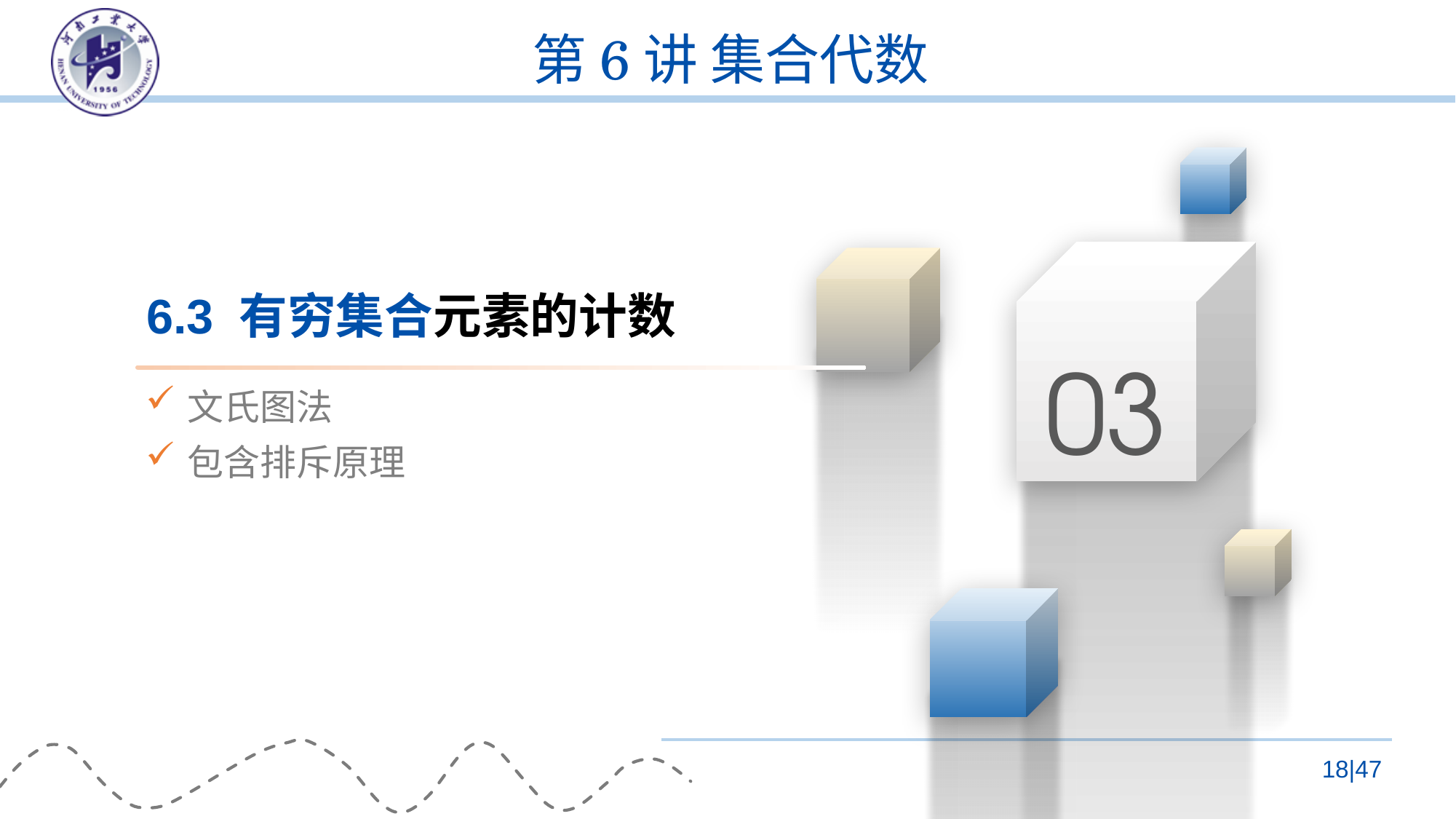

# 第6讲 集合代数

03

6.3 有穷集合元素的计数

文氏图法
包含排斥原理

18|47